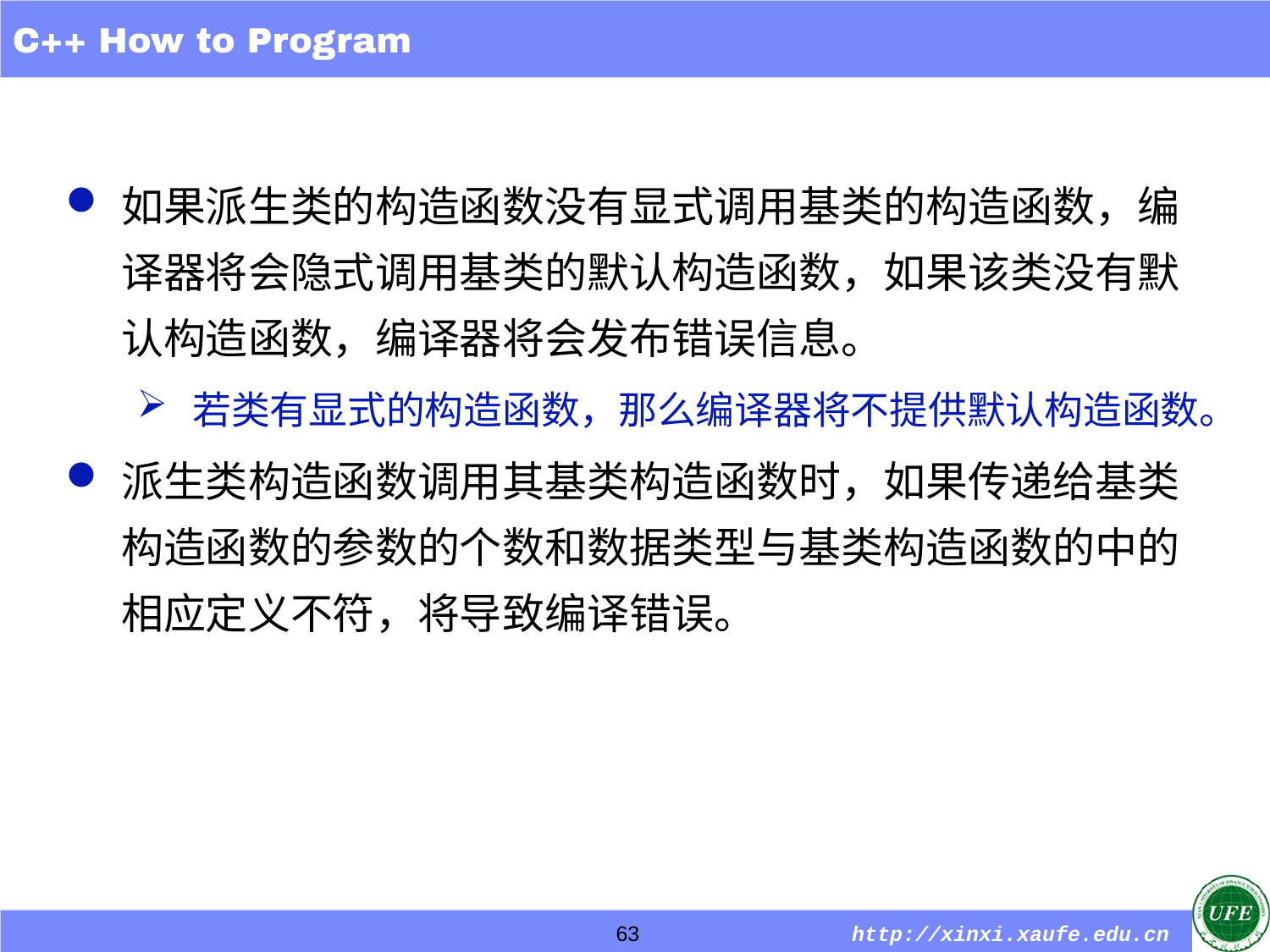

如果派生类的构造函数没有显式调用基类的构造函数，编译器将会隐式调用基类的默认构造函数，如果该类没有默认构造函数，编译器将会发布错误信息。
若类有显式的构造函数，那么编译器将不提供默认构造函数。
派生类构造函数调用其基类构造函数时，如果传递给基类构造函数的参数的个数和数据类型与基类构造函数的中的相应定义不符，将导致编译错误。
63